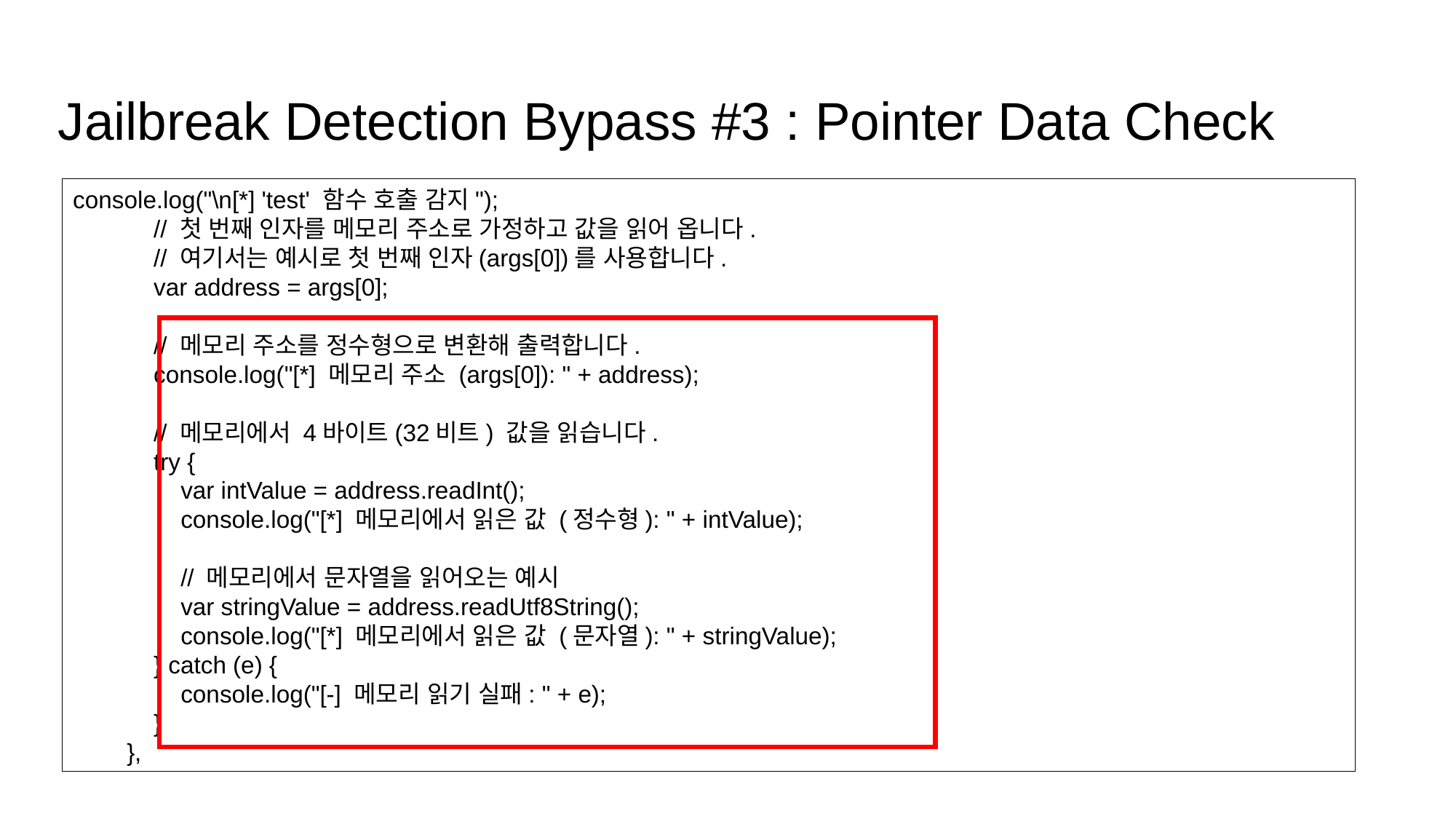

# Jailbreak Detection Bypass #3 : Pointer Data Check
console.log("\n[*] 'test' 함수 호출 감지");
            // 첫 번째 인자를 메모리 주소로 가정하고 값을 읽어 옵니다.
            // 여기서는 예시로 첫 번째 인자(args[0])를 사용합니다.
            var address = args[0];

            // 메모리 주소를 정수형으로 변환해 출력합니다.
            console.log("[*] 메모리 주소 (args[0]): " + address);

            // 메모리에서 4바이트(32비트) 값을 읽습니다.
            try {
                var intValue = address.readInt();
                console.log("[*] 메모리에서 읽은 값 (정수형): " + intValue);

                // 메모리에서 문자열을 읽어오는 예시
                var stringValue = address.readUtf8String();
                console.log("[*] 메모리에서 읽은 값 (문자열): " + stringValue);
            } catch (e) {
                console.log("[-] 메모리 읽기 실패: " + e);
            }
        },